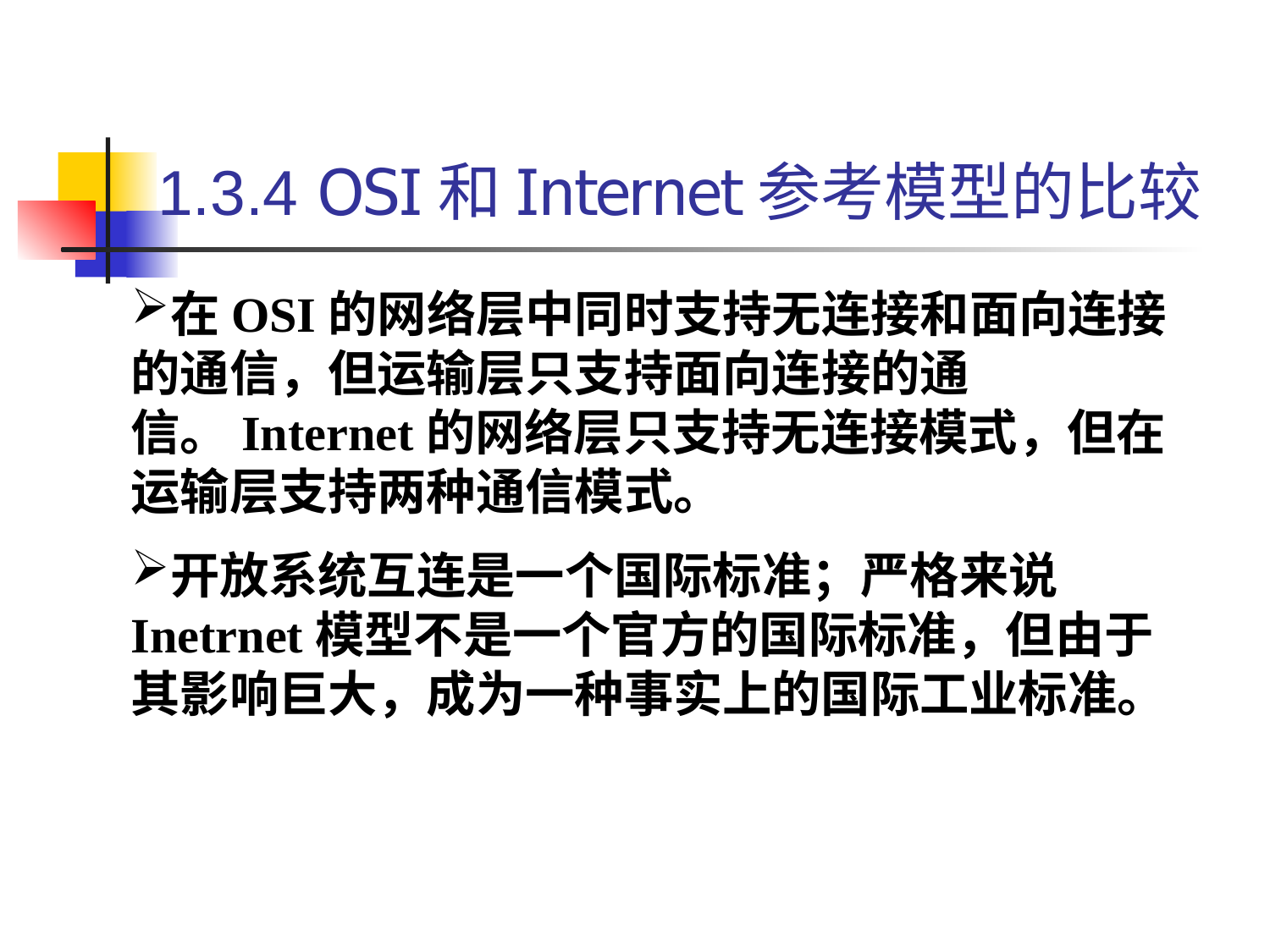

# 1.3.4 OSI和Internet参考模型的比较
在OSI的网络层中同时支持无连接和面向连接的通信，但运输层只支持面向连接的通信。Internet的网络层只支持无连接模式，但在运输层支持两种通信模式。
开放系统互连是一个国际标准；严格来说Inetrnet模型不是一个官方的国际标准，但由于其影响巨大，成为一种事实上的国际工业标准。